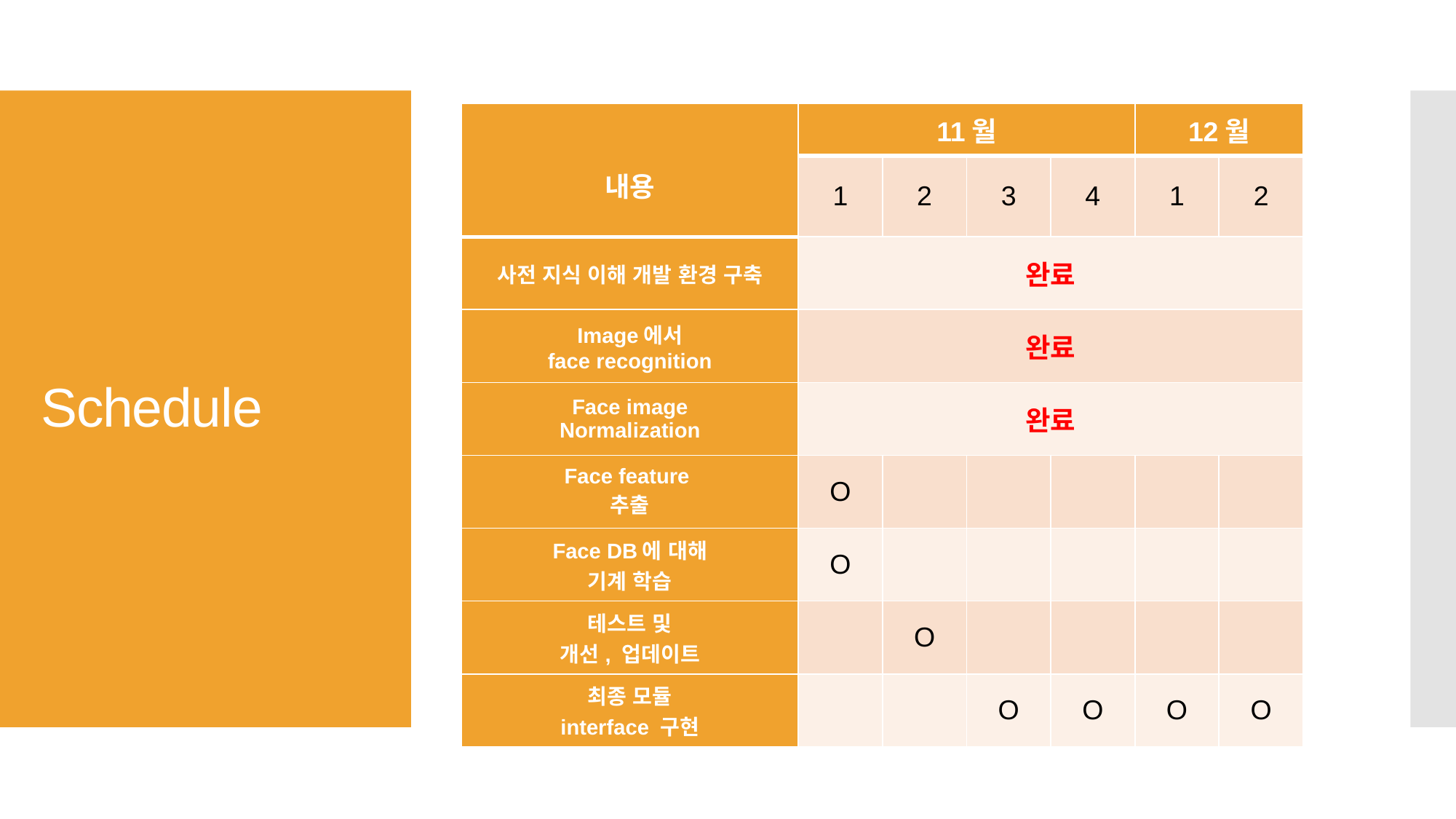

| 내용 | 11월 |  |  |  | 12월 |  |
| --- | --- | --- | --- | --- | --- | --- |
|  | 1 | 2 | 3 | 4 | 1 | 2 |
| 사전 지식 이해 개발 환경 구축 | 완료 |  |  |  |  |  |
| Image에서 face recognition | 완료 |  |  |  |  |  |
| Face image Normalization | 완료 |  |  |  |  |  |
| Face feature 추출 | Ο |  |  |  |  |  |
| Face DB에 대해 기계 학습 | Ο |  |  |  |  |  |
| 테스트 및 개선, 업데이트 |  | Ο |  |  |  |  |
| 최종 모듈 interface 구현 |  |  | Ο | Ο | Ο | Ο |
# Schedule